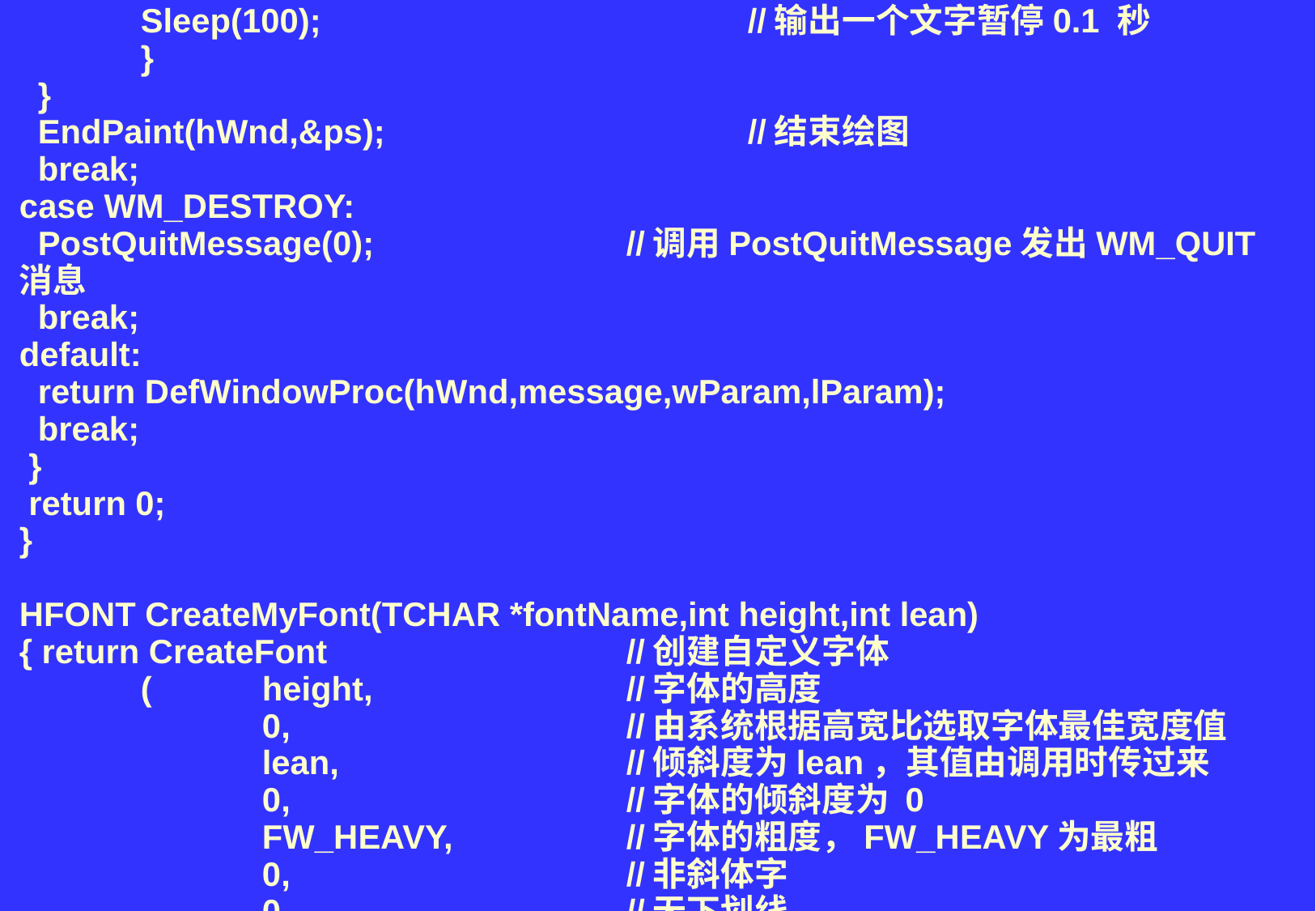

Sleep(100);				//输出一个文字暂停0.1 秒
	}
  }
  EndPaint(hWnd,&ps);  			//结束绘图
  break;
case WM_DESTROY:
  PostQuitMessage(0);			//调用PostQuitMessage发出WM_QUIT消息
  break;
default:
  return DefWindowProc(hWnd,message,wParam,lParam);
  break;
 }
 return 0;
}

HFONT CreateMyFont(TCHAR *fontName,int height,int lean)
{ return CreateFont			//创建自定义字体
	(	height,			//字体的高度
		0,			//由系统根据高宽比选取字体最佳宽度值
		lean,			//倾斜度为lean，其值由调用时传过来
		0,			//字体的倾斜度为 0
		FW_HEAVY,		//字体的粗度，FW_HEAVY为最粗
		0,			//非斜体字
		0,			//无下划线
39